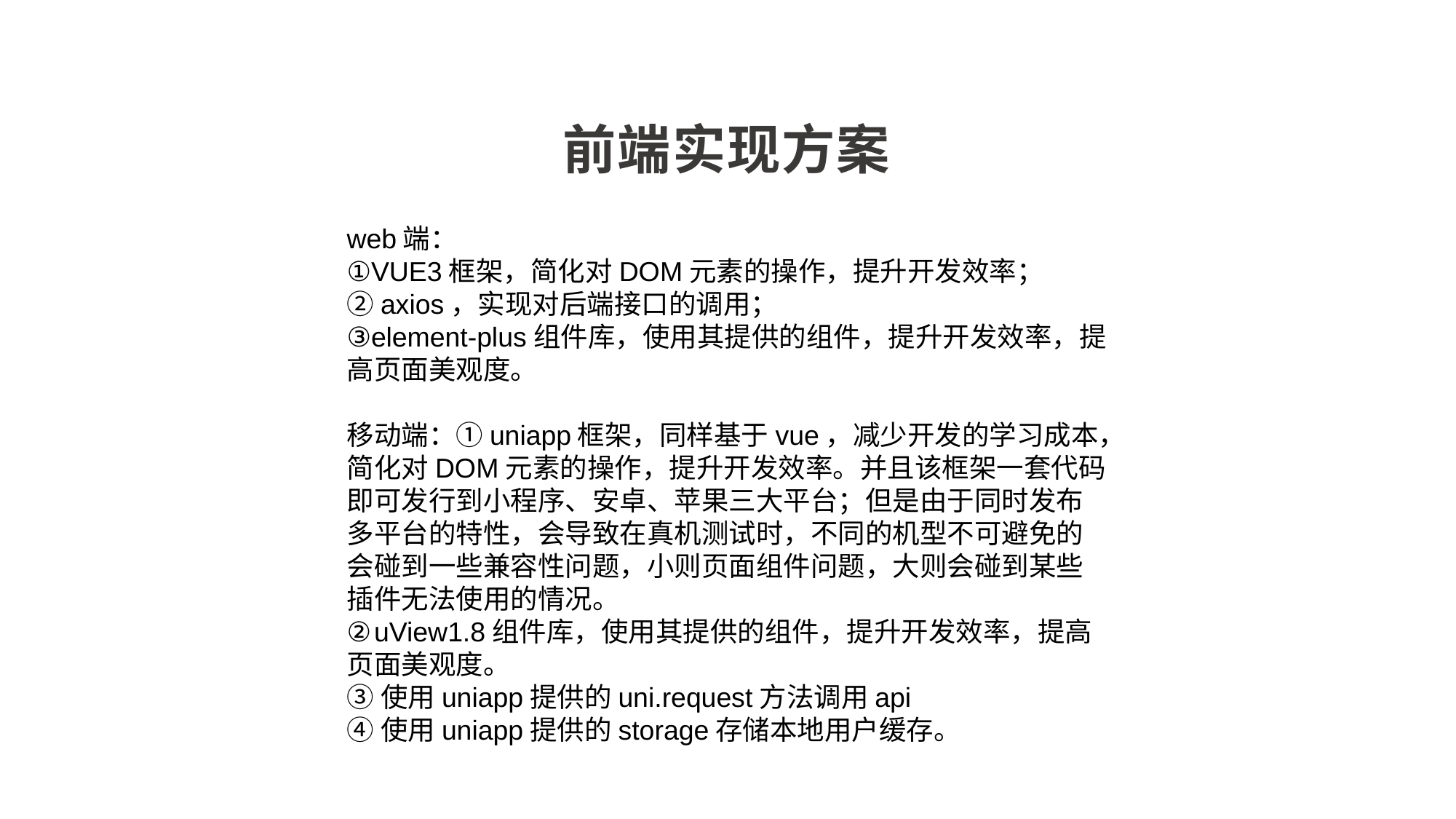

前端实现方案
web端：
①VUE3框架，简化对DOM元素的操作，提升开发效率；②axios，实现对后端接口的调用；
③element-plus组件库，使用其提供的组件，提升开发效率，提高页面美观度。

移动端：①uniapp框架，同样基于vue，减少开发的学习成本，简化对DOM元素的操作，提升开发效率。并且该框架一套代码即可发行到小程序、安卓、苹果三大平台；但是由于同时发布多平台的特性，会导致在真机测试时，不同的机型不可避免的会碰到一些兼容性问题，小则页面组件问题，大则会碰到某些插件无法使用的情况。
②uView1.8组件库，使用其提供的组件，提升开发效率，提高页面美观度。
③使用uniapp提供的uni.request方法调用api
④使用uniapp提供的storage存储本地用户缓存。